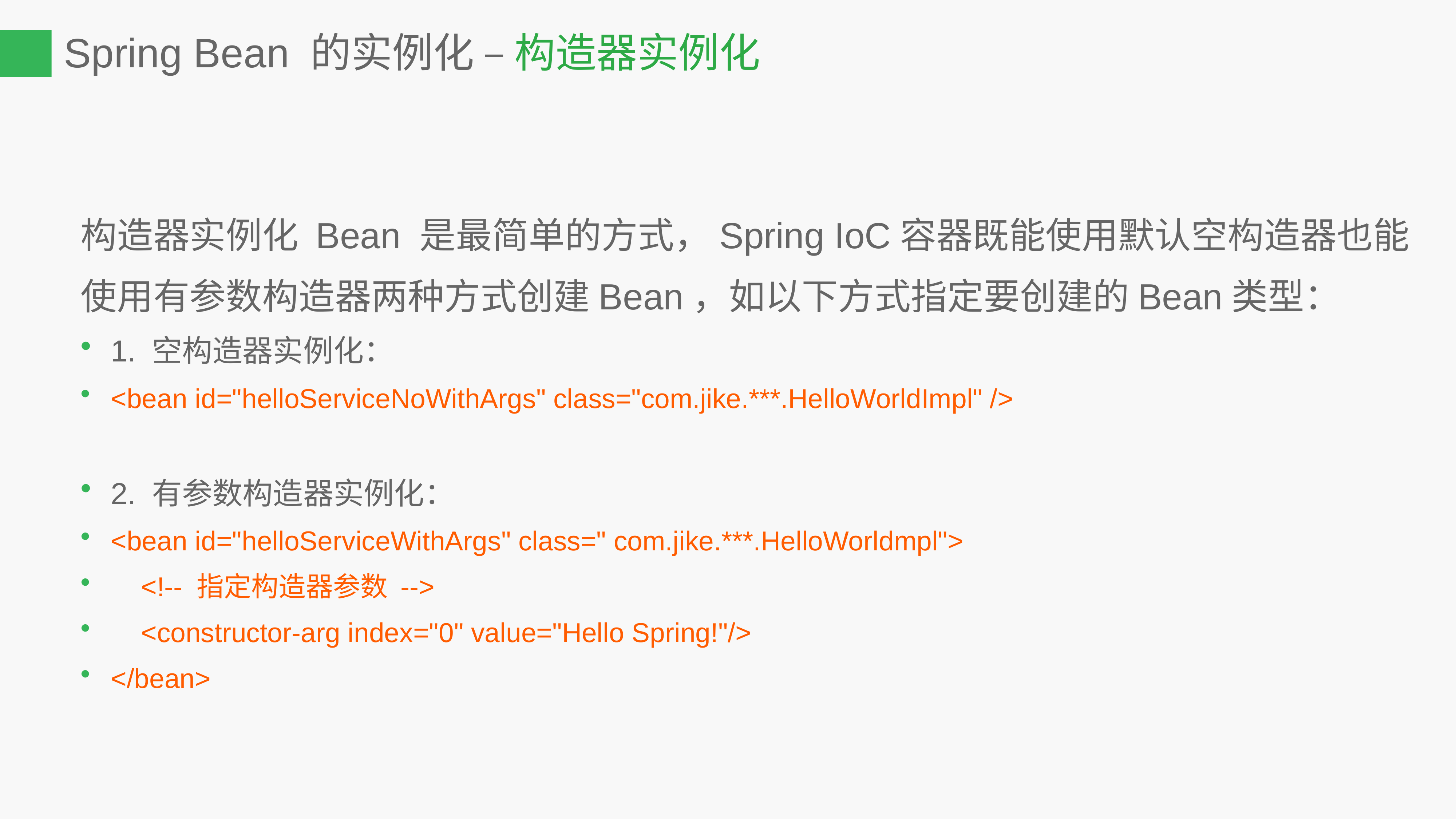

Spring Bean 的实例化 – 构造器实例化

构造器实例化 Bean 是最简单的方式，Spring IoC容器既能使用默认空构造器也能使用有参数构造器两种方式创建Bean，如以下方式指定要创建的Bean类型：
1. 空构造器实例化：
<bean id="helloServiceNoWithArgs" class="com.jike.***.HelloWorldImpl" />

2. 有参数构造器实例化：
<bean id="helloServiceWithArgs" class=" com.jike.***.HelloWorldmpl">
    <!-- 指定构造器参数 -->
    <constructor-arg index="0" value="Hello Spring!"/>
</bean>